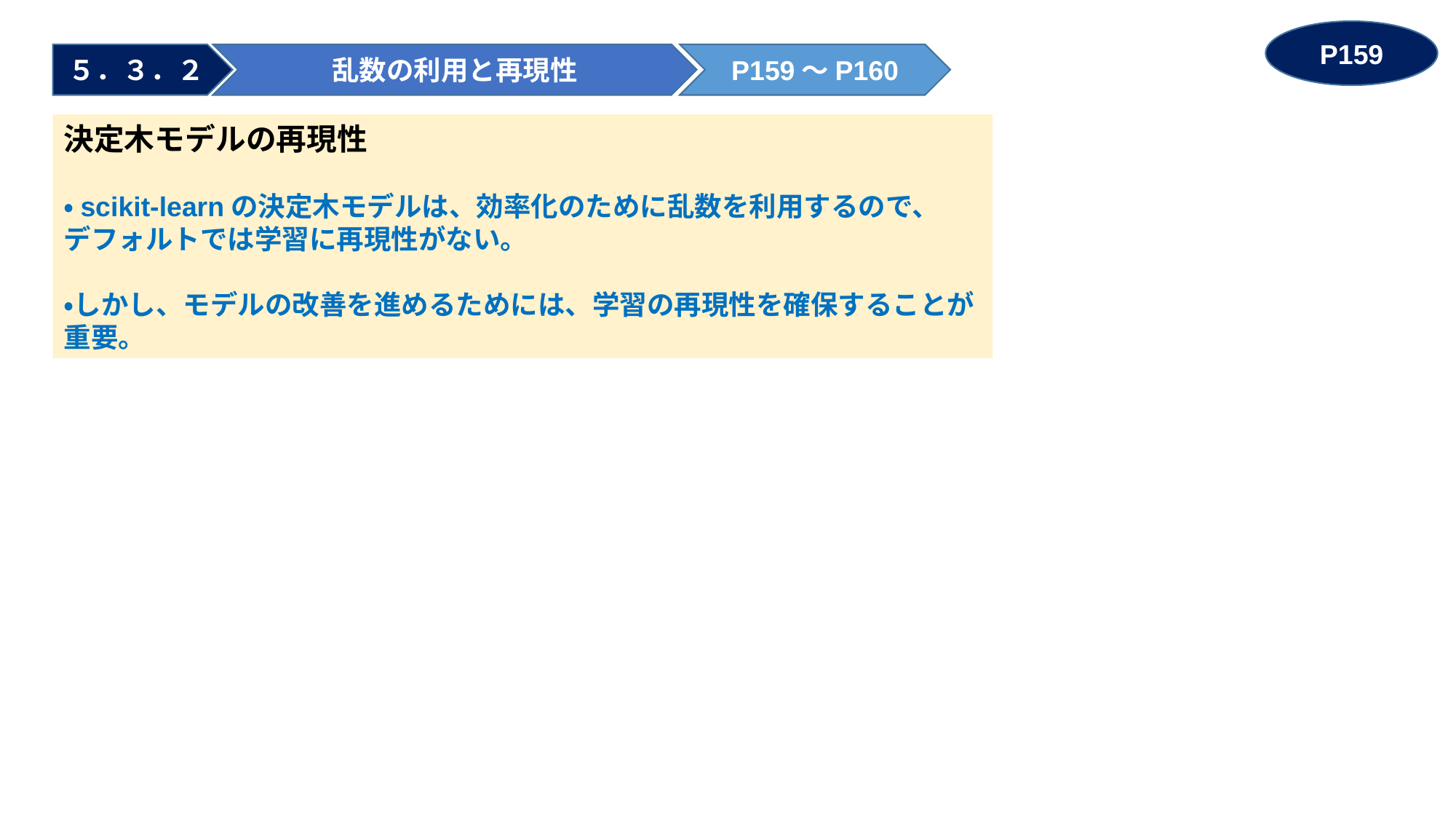

P159
５．３．２
乱数の利用と再現性
P159～P160
決定木モデルの再現性

・scikit-learnの決定木モデルは、効率化のために乱数を利用するので、
デフォルトでは学習に再現性がない。

・しかし、モデルの改善を進めるためには、学習の再現性を確保することが重要。